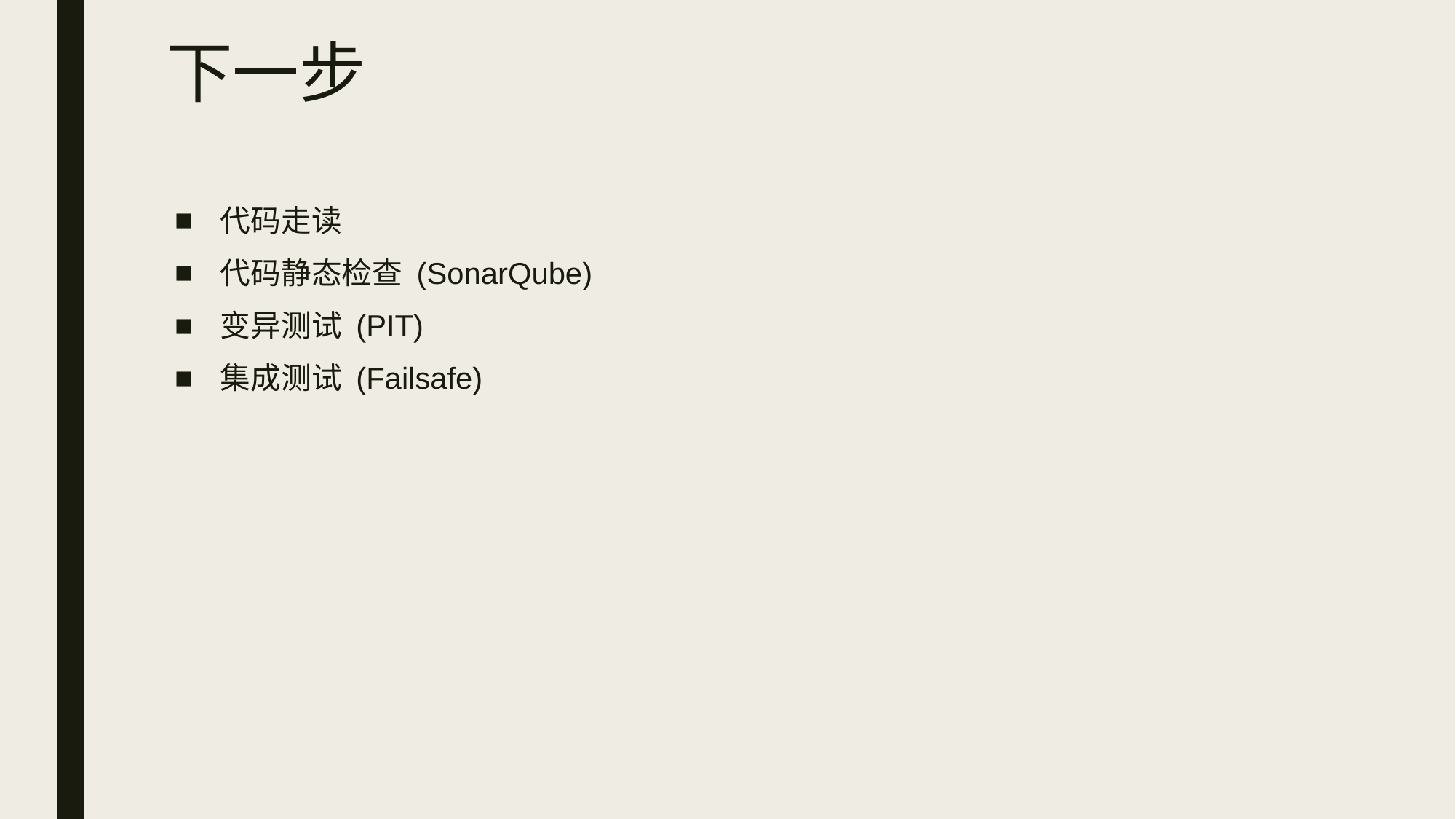

# 下一步

代码走读
代码静态检查 (SonarQube)
变异测试 (PIT)
集成测试 (Failsafe)